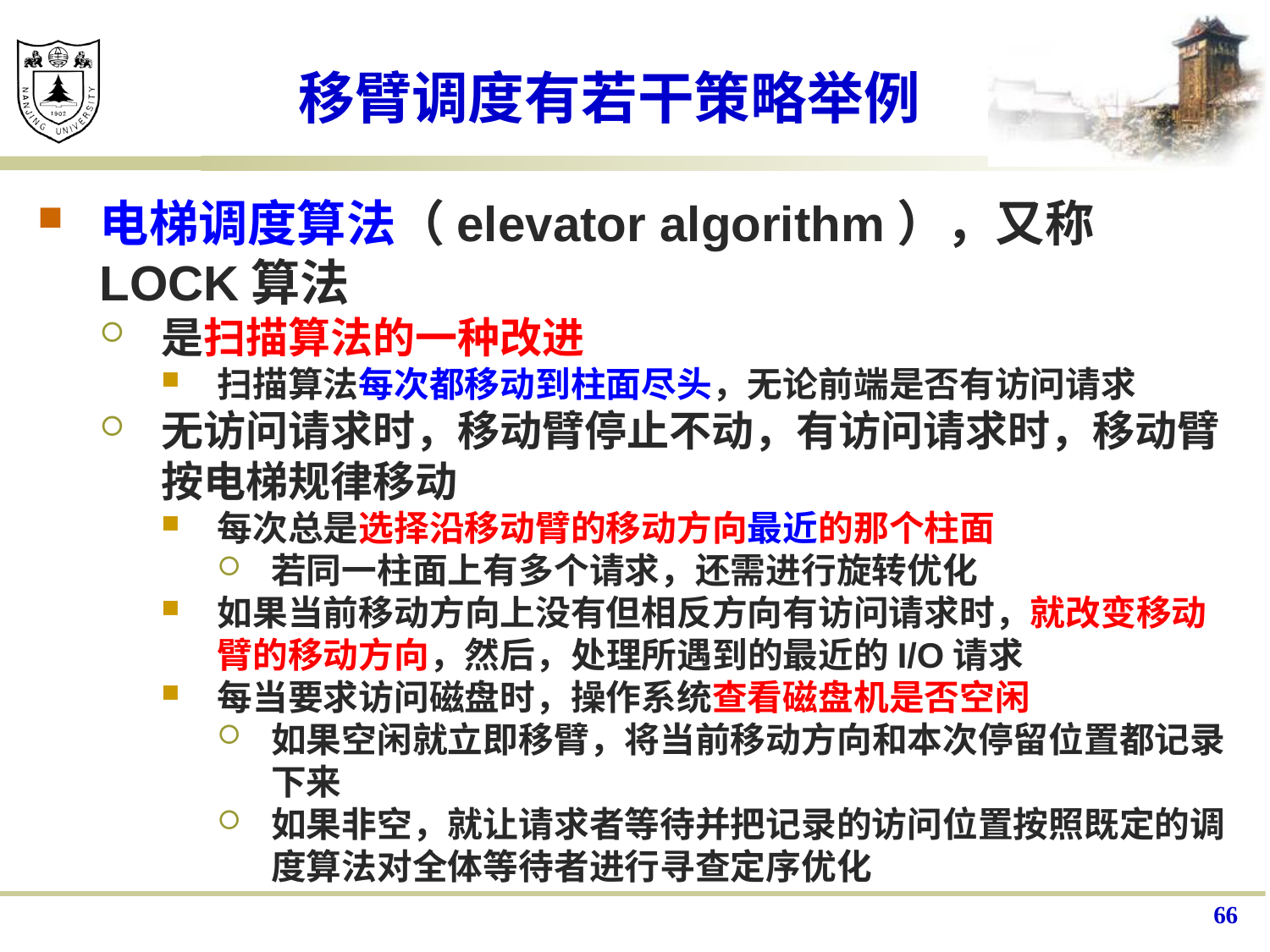

# 移臂调度有若干策略举例
电梯调度算法（elevator algorithm），又称LOCK算法
是扫描算法的一种改进
扫描算法每次都移动到柱面尽头，无论前端是否有访问请求
无访问请求时，移动臂停止不动，有访问请求时，移动臂按电梯规律移动
每次总是选择沿移动臂的移动方向最近的那个柱面
若同一柱面上有多个请求，还需进行旋转优化
如果当前移动方向上没有但相反方向有访问请求时，就改变移动臂的移动方向，然后，处理所遇到的最近的I/O请求
每当要求访问磁盘时，操作系统查看磁盘机是否空闲
如果空闲就立即移臂，将当前移动方向和本次停留位置都记录下来
如果非空，就让请求者等待并把记录的访问位置按照既定的调度算法对全体等待者进行寻查定序优化

66